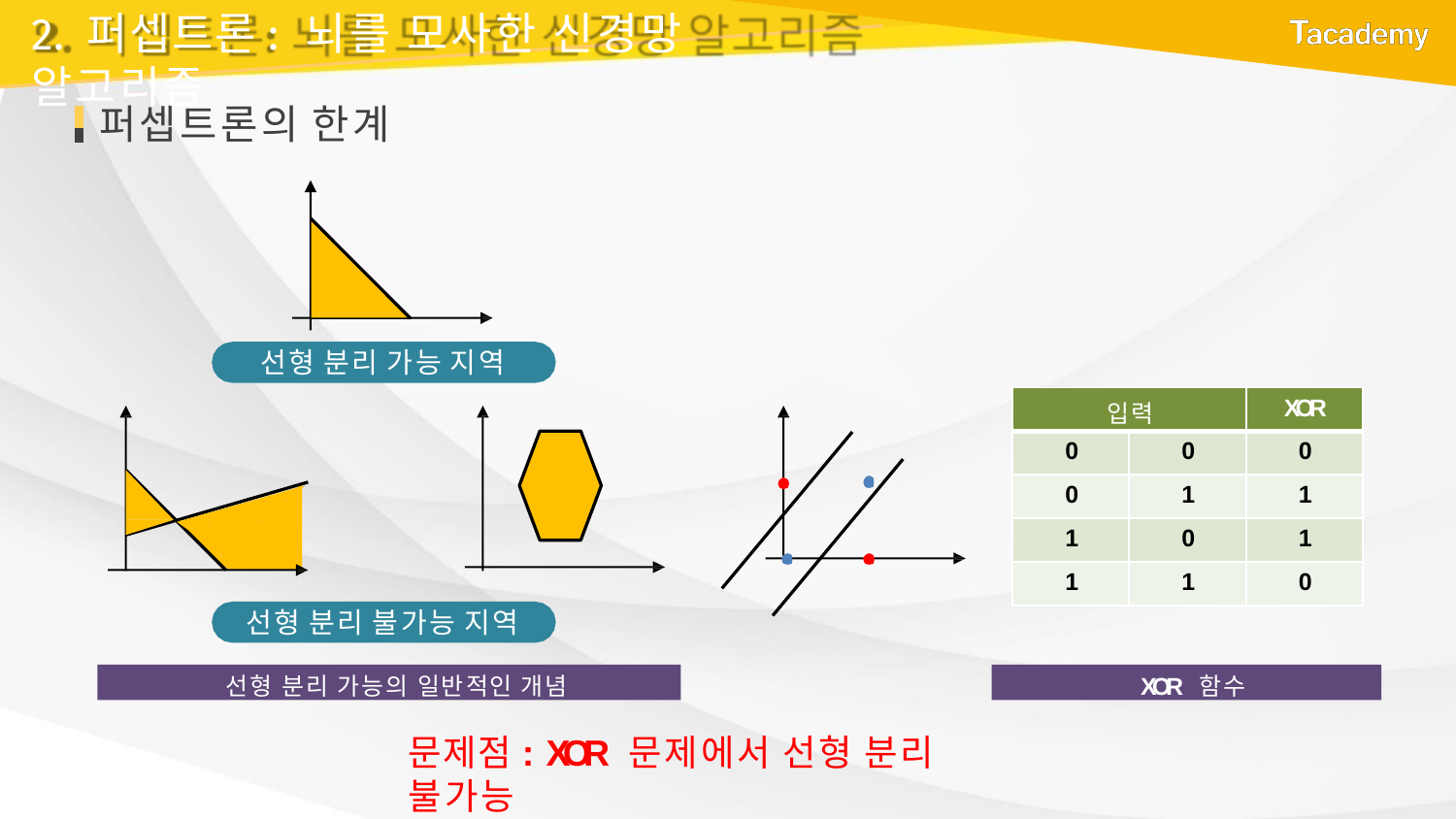

# 2. 퍼셉트론: 뇌를 모사한 신경망 알고리즘
퍼셉트론의 한계

선형 분리 가능 지역
| 입력 |  | XOR |
| --- | --- | --- |
| 0 | 0 | 0 |
| 0 | 1 | 1 |
| 1 | 0 | 1 |
| 1 | 1 | 0 |

선형 분리 불가능 지역
선형 분리 가능의 일반적인 개념
XOR   함수
문제점: XOR 문제에서 선형 분리 불가능